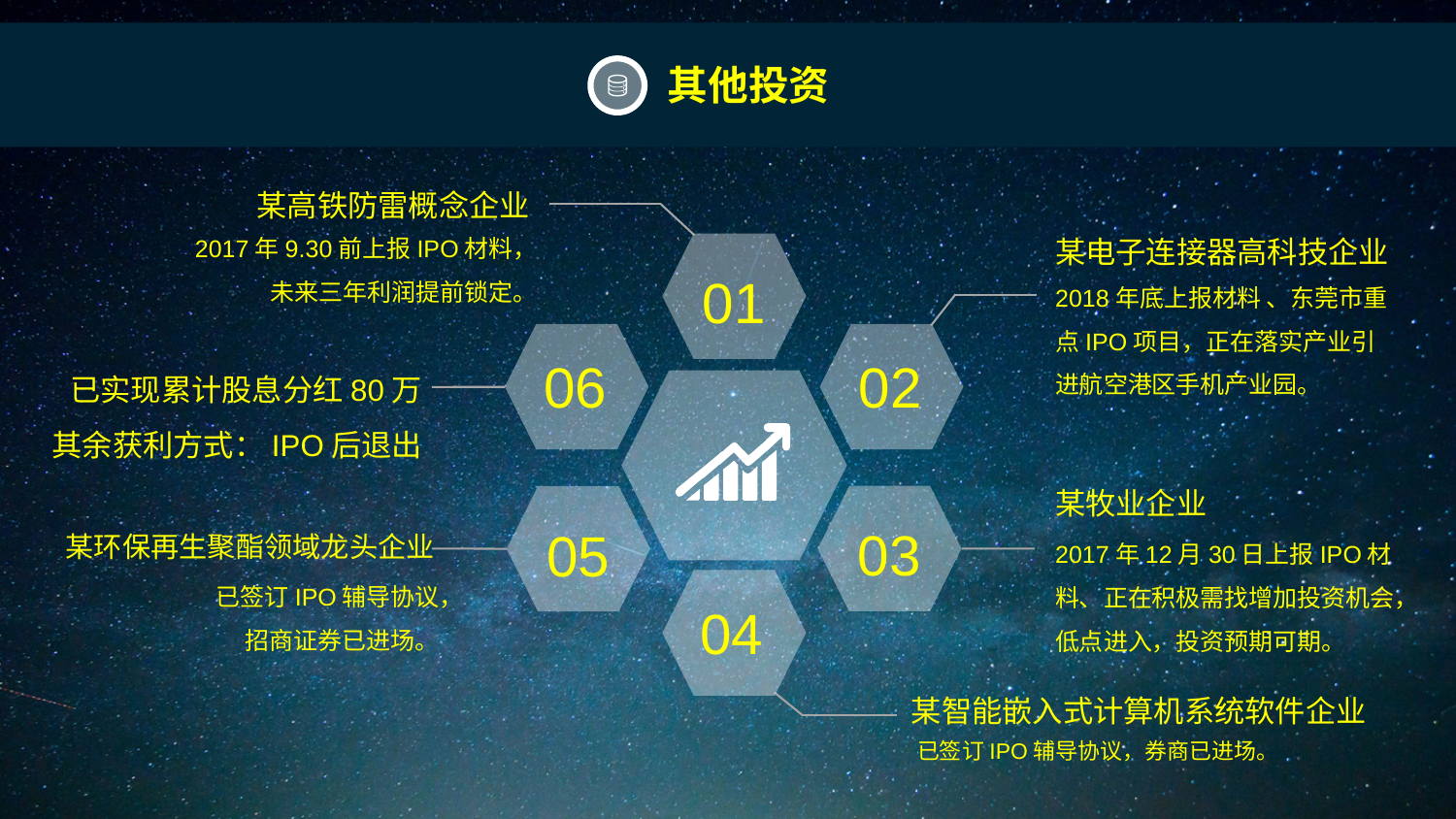

其他投资

某高铁防雷概念企业

2017年9.30前上报IPO材料，
未来三年利润提前锁定。
某电子连接器高科技企业

01
2018年底上报材料 、东莞市重点IPO项目，正在落实产业引进航空港区手机产业园。

06

02
已实现累计股息分红80万
其余获利方式：IPO后退出

某牧业企业

03

05
2017年12月30日上报IPO材料、正在积极需找增加投资机会，
低点进入，投资预期可期。
某环保再生聚酯领域龙头企业

已签订IPO辅导协议，
招商证券已进场。

04
某智能嵌入式计算机系统软件企业

已签订IPO辅导协议，券商已进场。